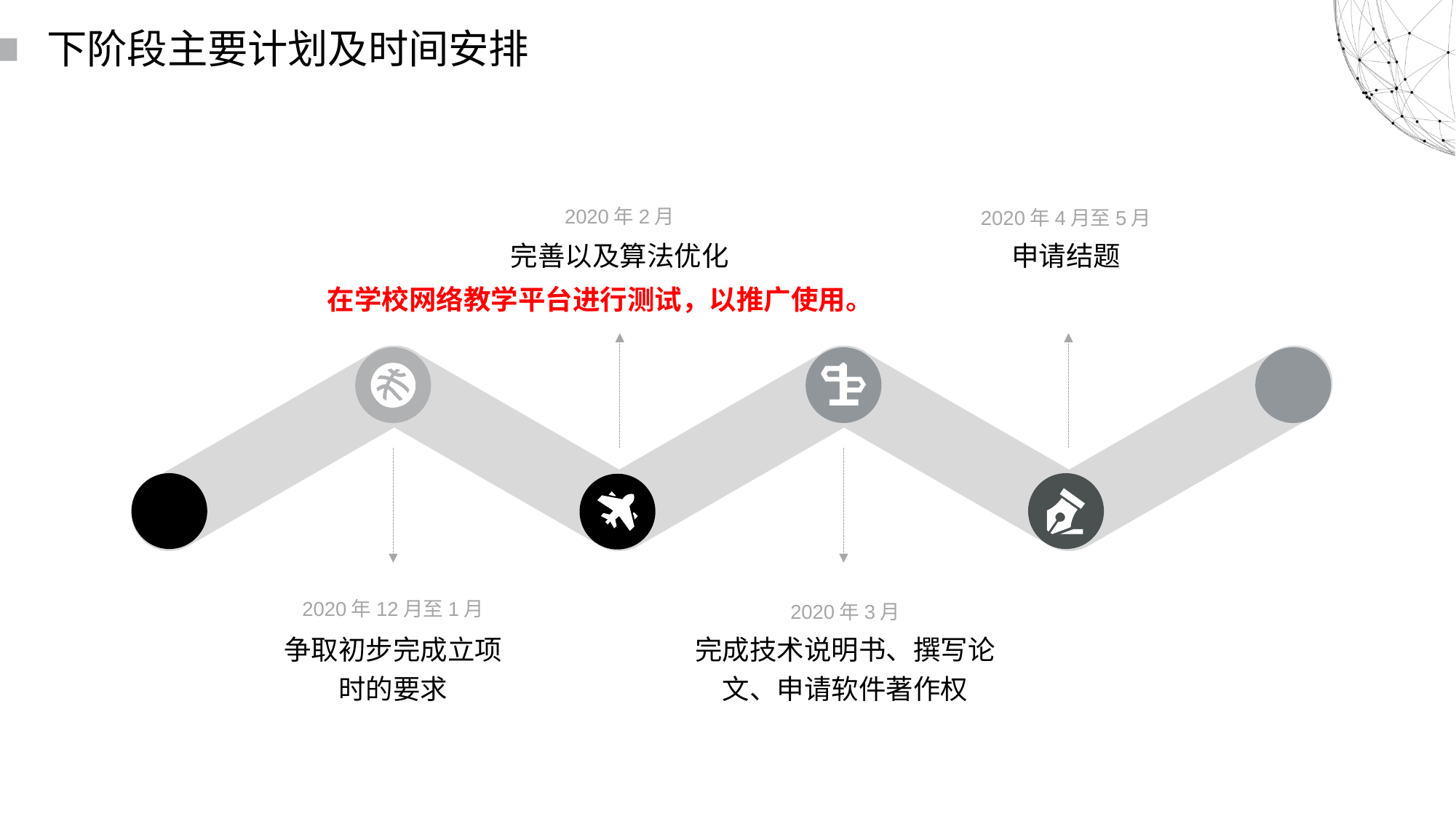

读书派booklist免费出品
禁止任何二次分享、售卖
本人法律专业，请勿以身试法
读书派booklist免费出品
这部分内容不影响PPT播放
尊重原创，请勿以身试法，二次分享或倒卖

下阶段主要计划及时间安排

2020年2月
完善以及算法优化
2020年4月至5月
申请结题
在学校网络教学平台进行测试，以推广使用。
2020年12月至1月
争取初步完成立项
时的要求
2020年3月
完成技术说明书、撰写论文、申请软件著作权

读书派booklist免费出品
禁止任何二次分享、售卖
本人法律专业，请勿以身试法
读书派booklist免费出品
这部分内容不影响PPT播放
尊重原创，请勿以身试法，二次分享或倒卖